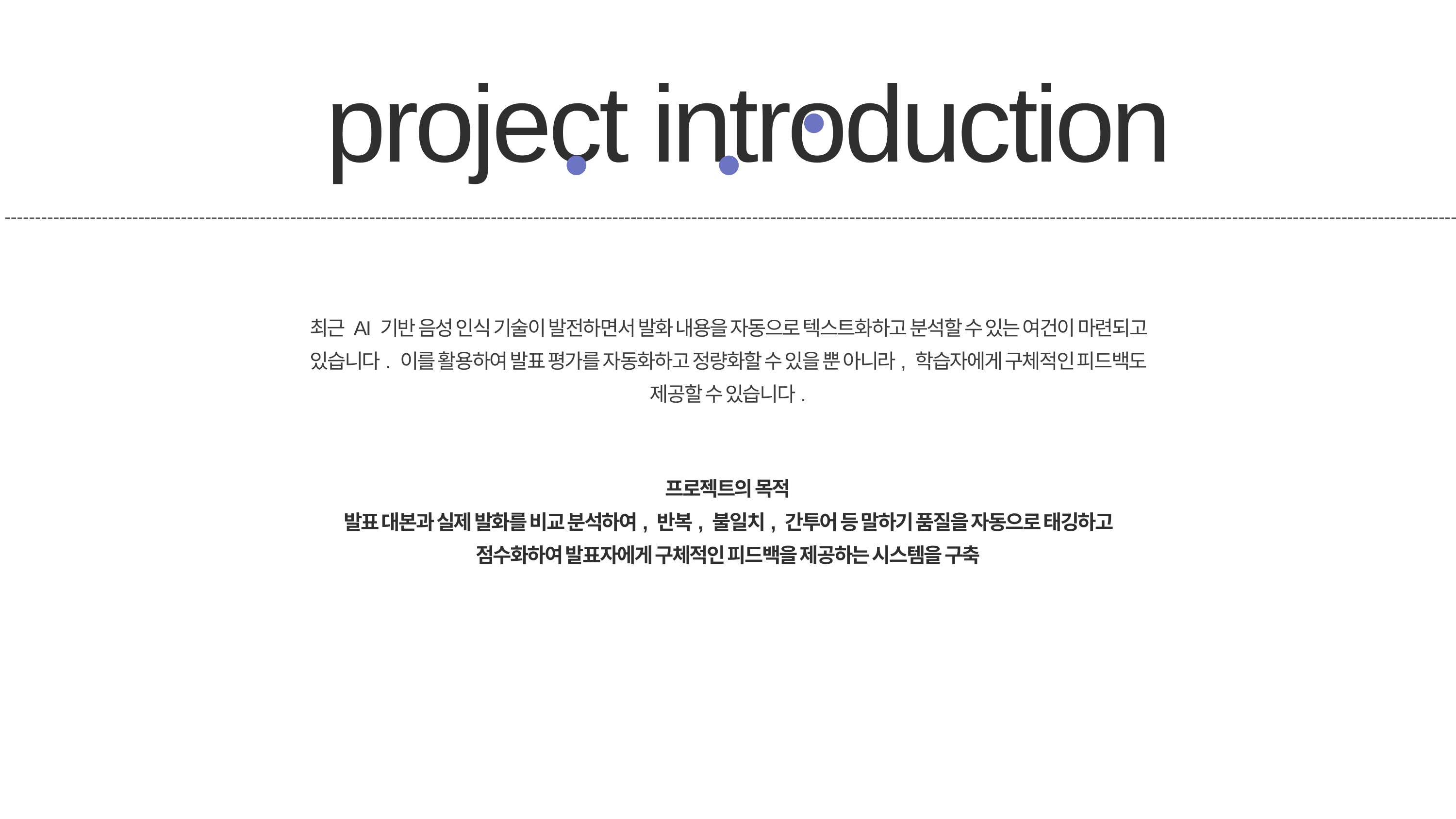

project introduction

최근 AI 기반 음성 인식 기술이 발전하면서 발화 내용을 자동으로 텍스트화하고 분석할 수 있는 여건이 마련되고 있습니다. 이를 활용하여 발표 평가를 자동화하고 정량화할 수 있을 뿐 아니라, 학습자에게 구체적인 피드백도 제공할 수 있습니다.
프로젝트의 목적
발표 대본과 실제 발화를 비교 분석하여, 반복, 불일치, 간투어 등 말하기 품질을 자동으로 태깅하고 점수화하여 발표자에게 구체적인 피드백을 제공하는 시스템을 구축